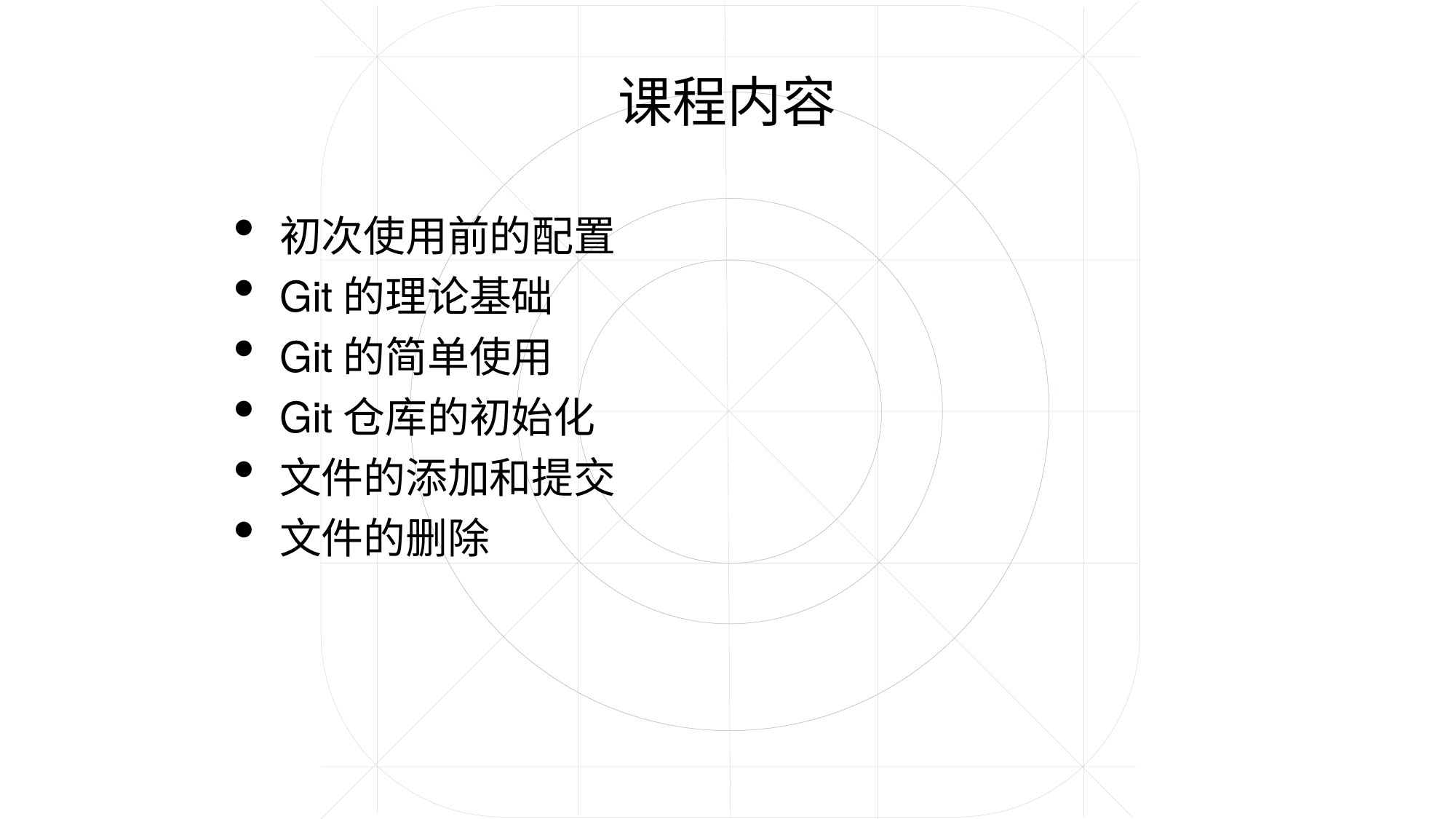

课程内容
初次使用前的配置
Git的理论基础
Git的简单使用
Git仓库的初始化
文件的添加和提交
文件的删除